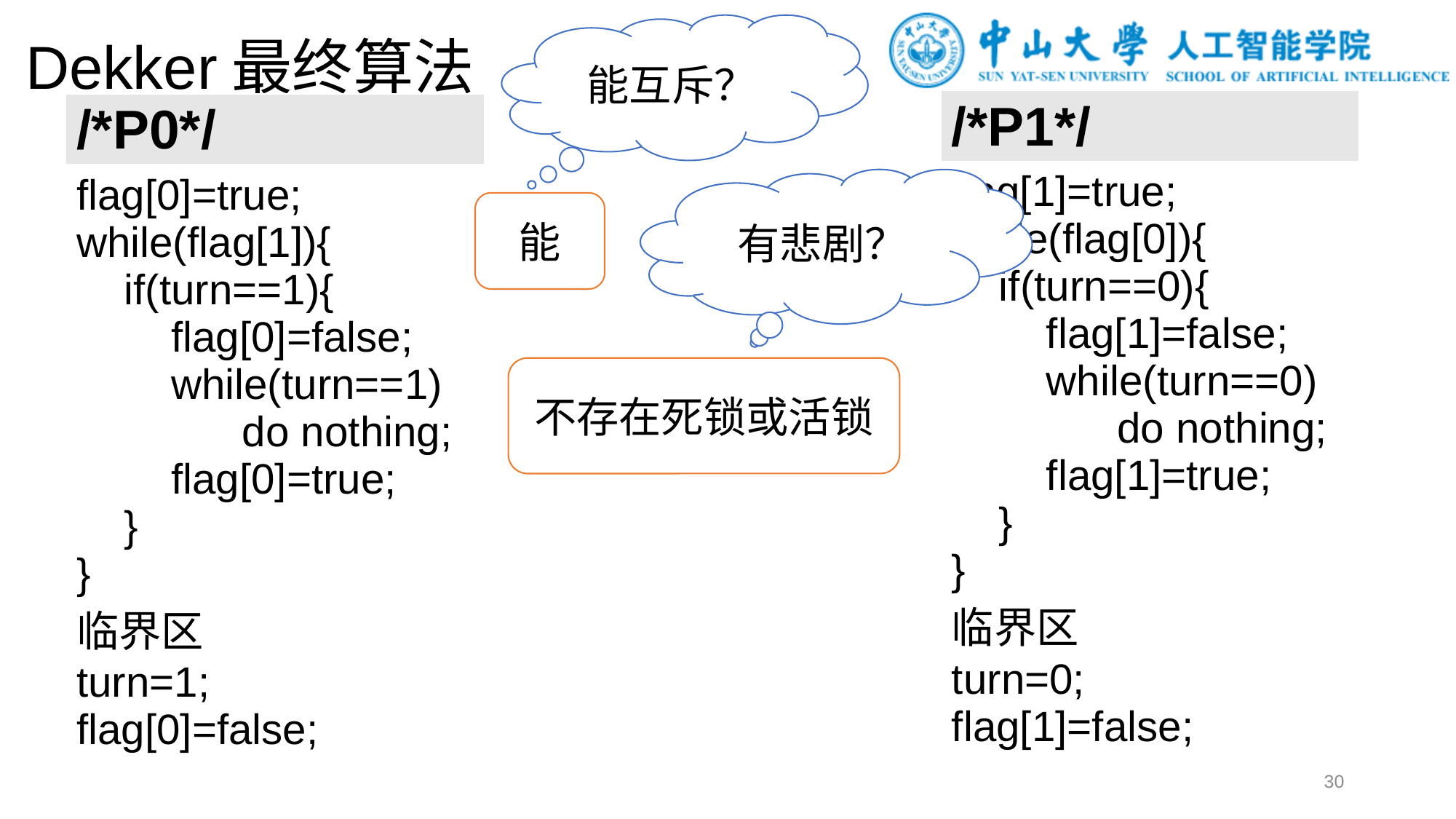

# Dekker最终算法
能互斥？
| /\*P1\*/ |
| --- |
| flag[1]=true; while(flag[0]){ if(turn==0){ flag[1]=false; while(turn==0) do nothing; flag[1]=true; } } 临界区 turn=0; flag[1]=false; |
| /\*P0\*/ |
| --- |
| flag[0]=true; while(flag[1]){ if(turn==1){ flag[0]=false; while(turn==1) do nothing; flag[0]=true; } } 临界区 turn=1; flag[0]=false; |
有悲剧？
能
不存在死锁或活锁
30